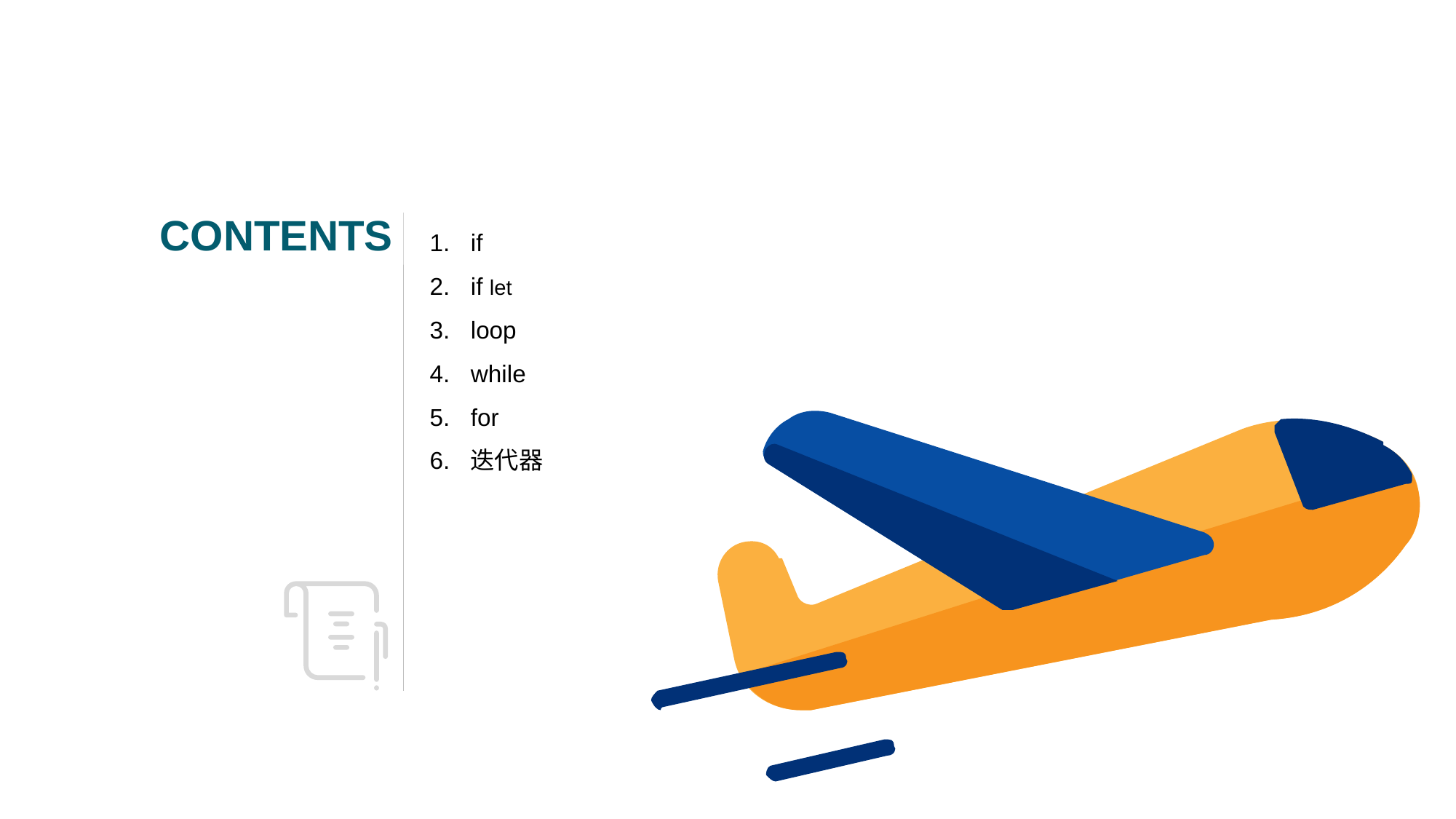

CONTENTS
if
if let
loop
while
for
迭代器